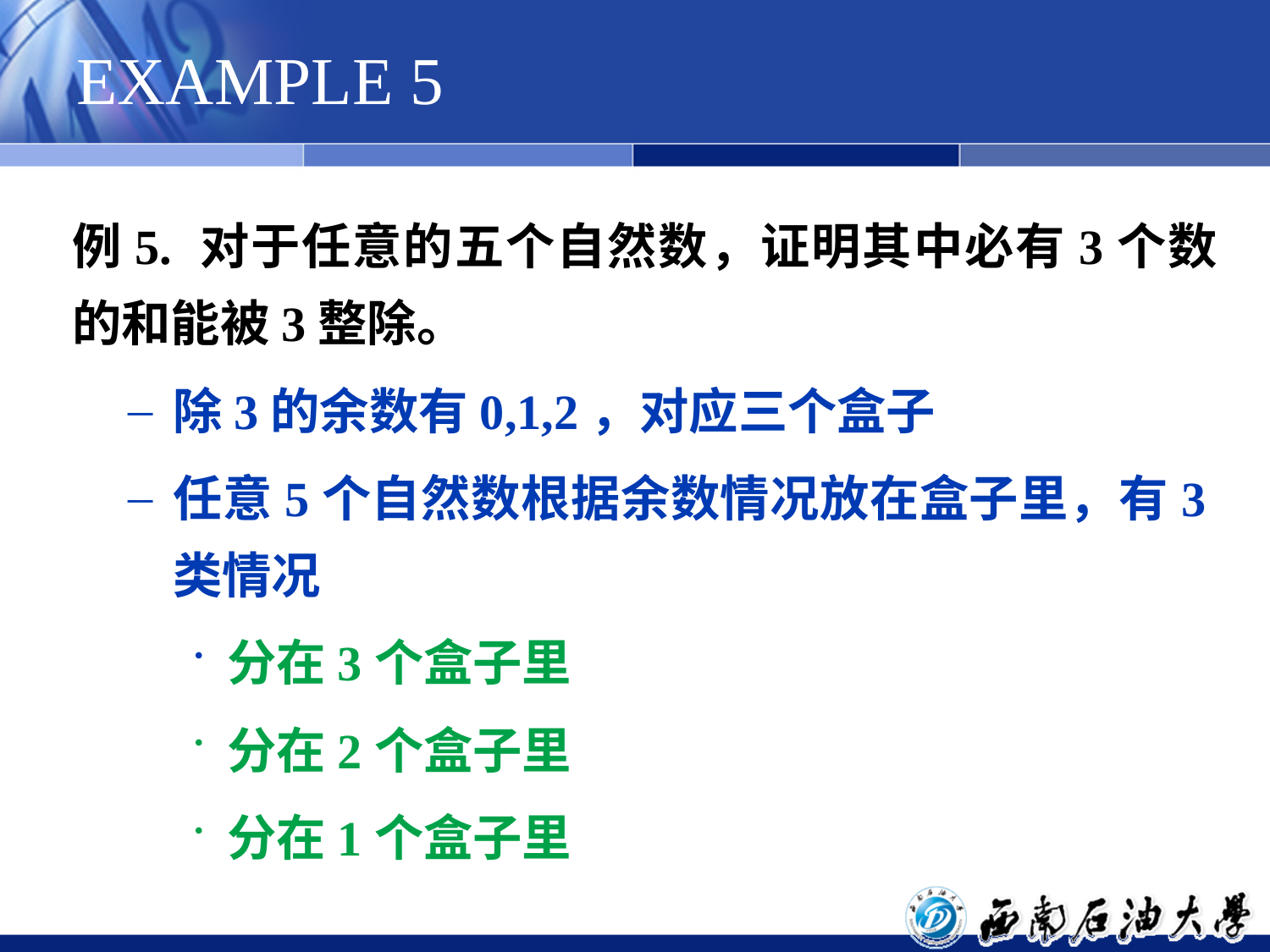

# EXAMPLE 5
例5. 对于任意的五个自然数，证明其中必有3个数的和能被3整除。
除3的余数有0,1,2，对应三个盒子
任意5个自然数根据余数情况放在盒子里，有3类情况
 分在3个盒子里
 分在2个盒子里
 分在1个盒子里